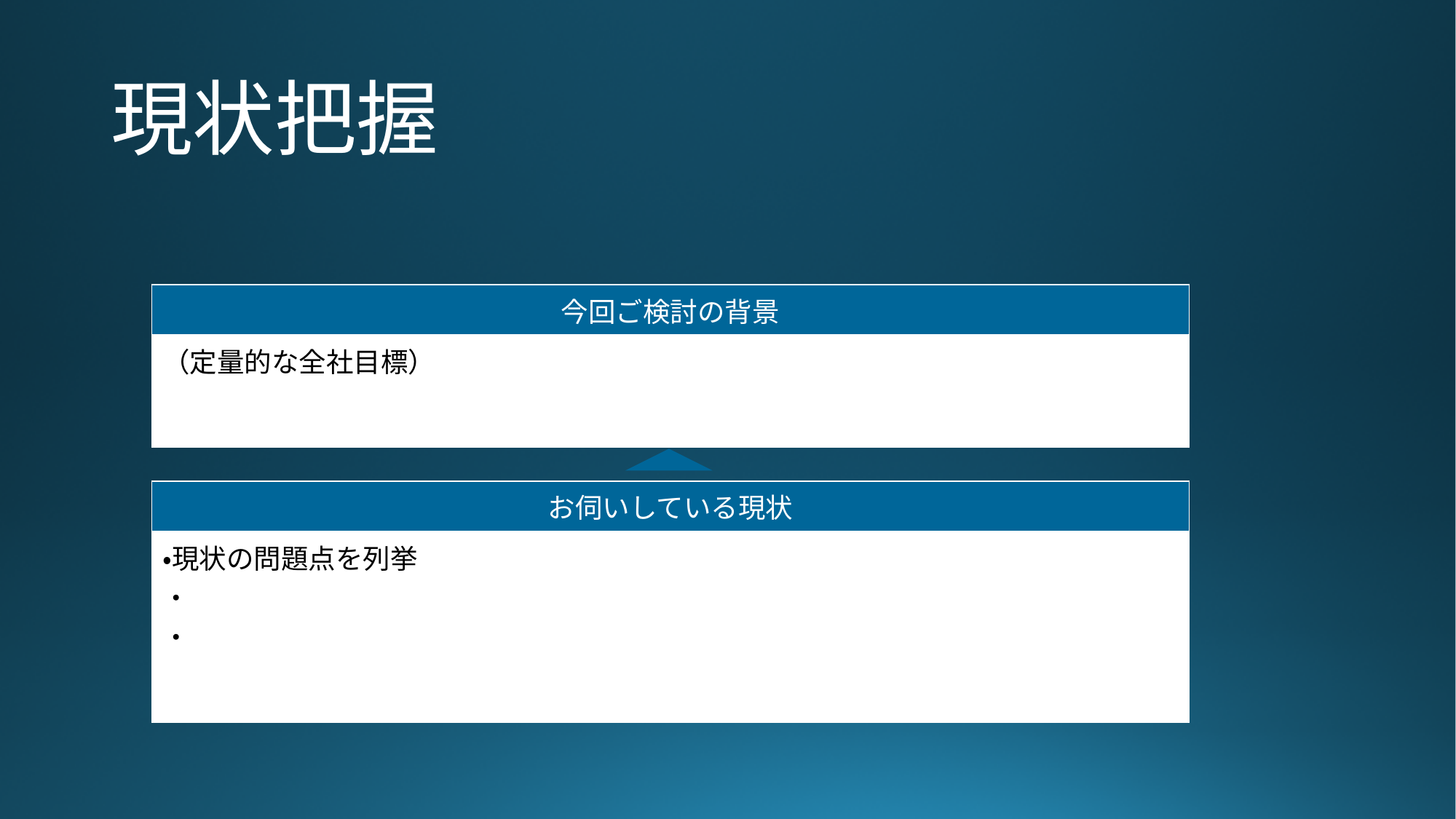

# 現状把握
| 今回ご検討の背景 |
| --- |
| （定量的な全社目標） |

| お伺いしている現状 |
| --- |
| ・現状の問題点を列挙 ・ ・ |